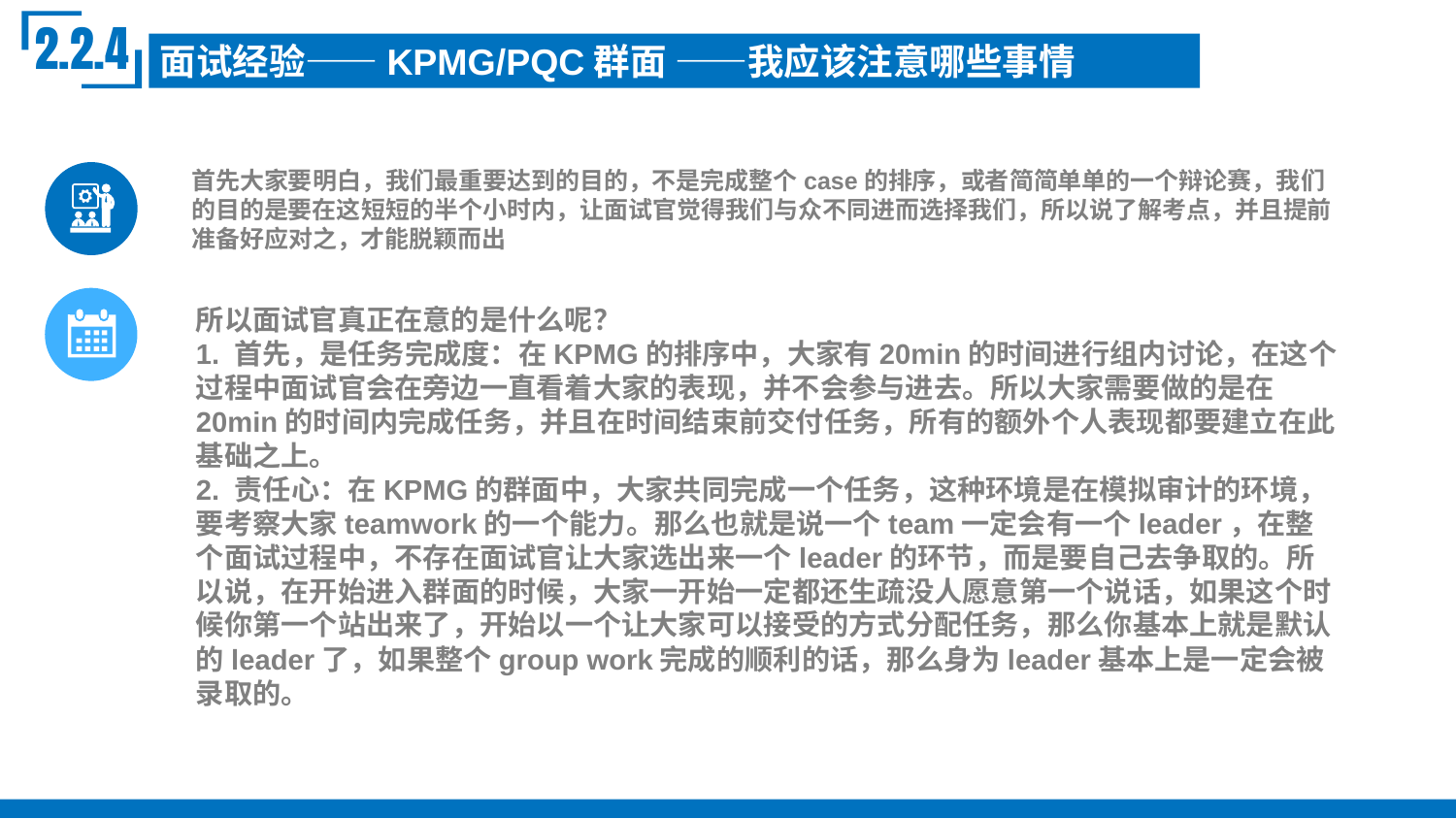

2.2.4
面试经验——KPMG/PQC群面 ——我应该注意哪些事情
首先大家要明白，我们最重要达到的目的，不是完成整个case的排序，或者简简单单的一个辩论赛，我们的目的是要在这短短的半个小时内，让面试官觉得我们与众不同进而选择我们，所以说了解考点，并且提前准备好应对之，才能脱颖而出

所以面试官真正在意的是什么呢？
1. 首先，是任务完成度：在KPMG的排序中，大家有20min的时间进行组内讨论，在这个过程中面试官会在旁边一直看着大家的表现，并不会参与进去。所以大家需要做的是在20min的时间内完成任务，并且在时间结束前交付任务，所有的额外个人表现都要建立在此基础之上。
2. 责任心：在KPMG的群面中，大家共同完成一个任务，这种环境是在模拟审计的环境，要考察大家teamwork的一个能力。那么也就是说一个team一定会有一个leader，在整个面试过程中，不存在面试官让大家选出来一个leader的环节，而是要自己去争取的。所以说，在开始进入群面的时候，大家一开始一定都还生疏没人愿意第一个说话，如果这个时候你第一个站出来了，开始以一个让大家可以接受的方式分配任务，那么你基本上就是默认的leader了，如果整个group work完成的顺利的话，那么身为leader基本上是一定会被录取的。